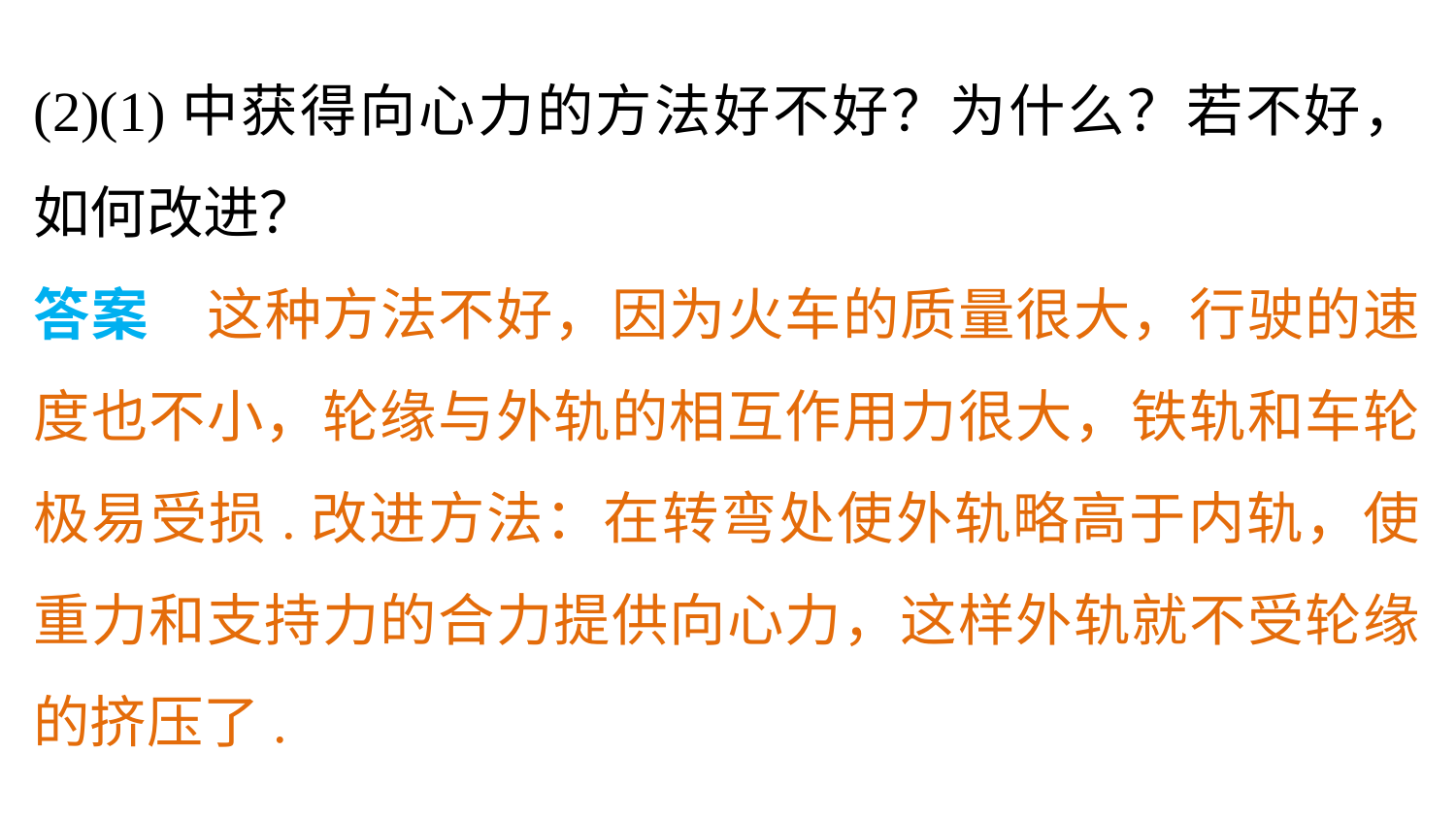

(2)(1)中获得向心力的方法好不好？为什么？若不好，如何改进？
答案　这种方法不好，因为火车的质量很大，行驶的速度也不小，轮缘与外轨的相互作用力很大，铁轨和车轮极易受损.改进方法：在转弯处使外轨略高于内轨，使重力和支持力的合力提供向心力，这样外轨就不受轮缘的挤压了.